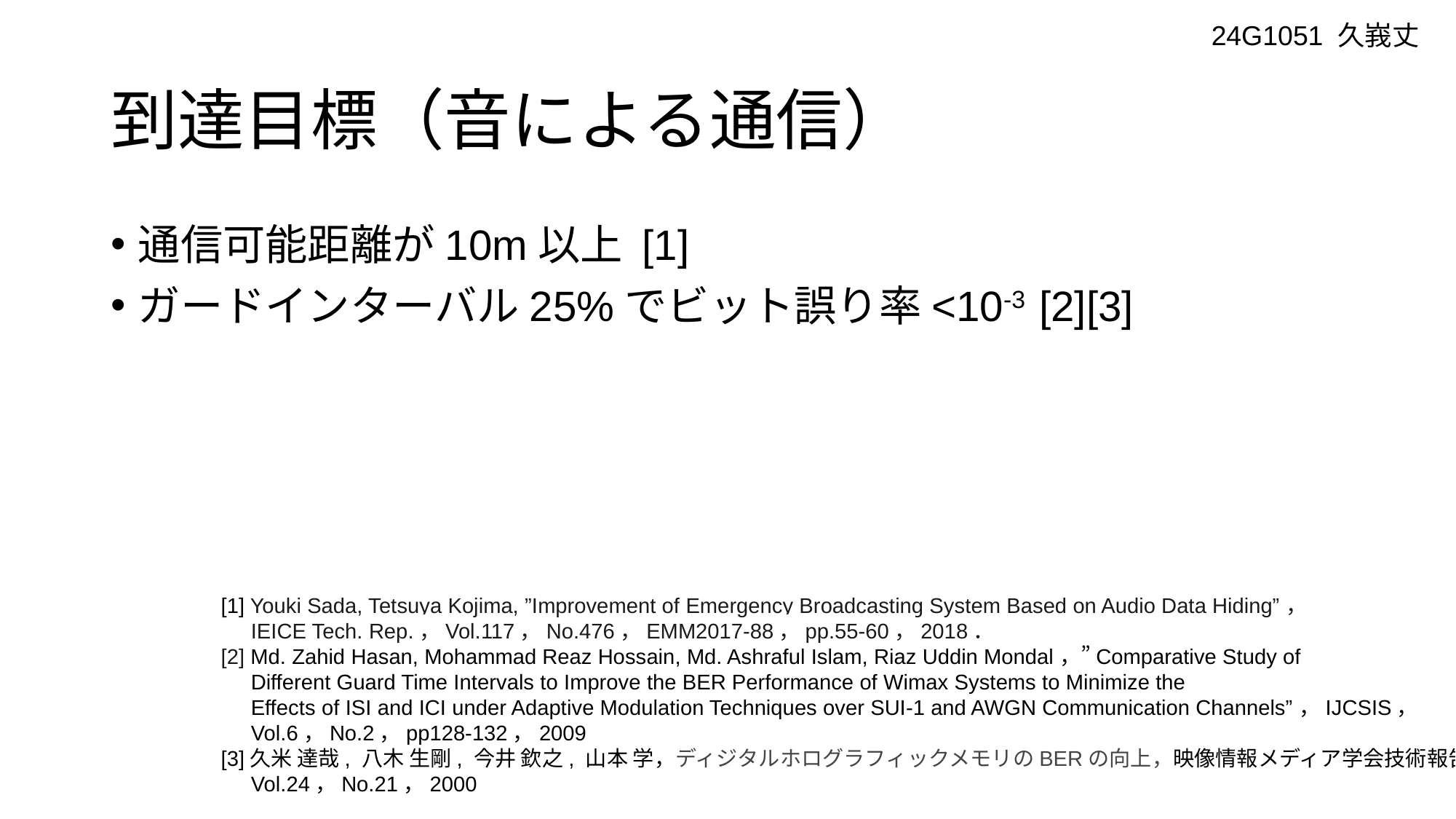

24G1051 久峩丈
# 到達目標（音による通信）
通信可能距離が10m以上 [1]
ガードインターバル25%でビット誤り率<10-3  [2][3]
[1] Youki Sada, Tetsuya Kojima, ”Improvement of Emergency Broadcasting System Based on Audio Data Hiding”，
     IEICE Tech. Rep.，Vol.117，No.476，EMM2017-88，pp.55-60，2018．
[2] Md. Zahid Hasan, Mohammad Reaz Hossain, Md. Ashraful Islam, Riaz Uddin Mondal，”Comparative Study of
     Different Guard Time Intervals to Improve the BER Performance of Wimax Systems to Minimize the
     Effects of ISI and ICI under Adaptive Modulation Techniques over SUI-1 and AWGN Communication Channels”，IJCSIS，
     Vol.6，No.2，pp128-132，2009
[3]久米 達哉, 八木 生剛, 今井 欽之, 山本 学，ディジタルホログラフィックメモリのBERの向上，映像情報メディア学会技術報告，
     Vol.24，No.21，2000